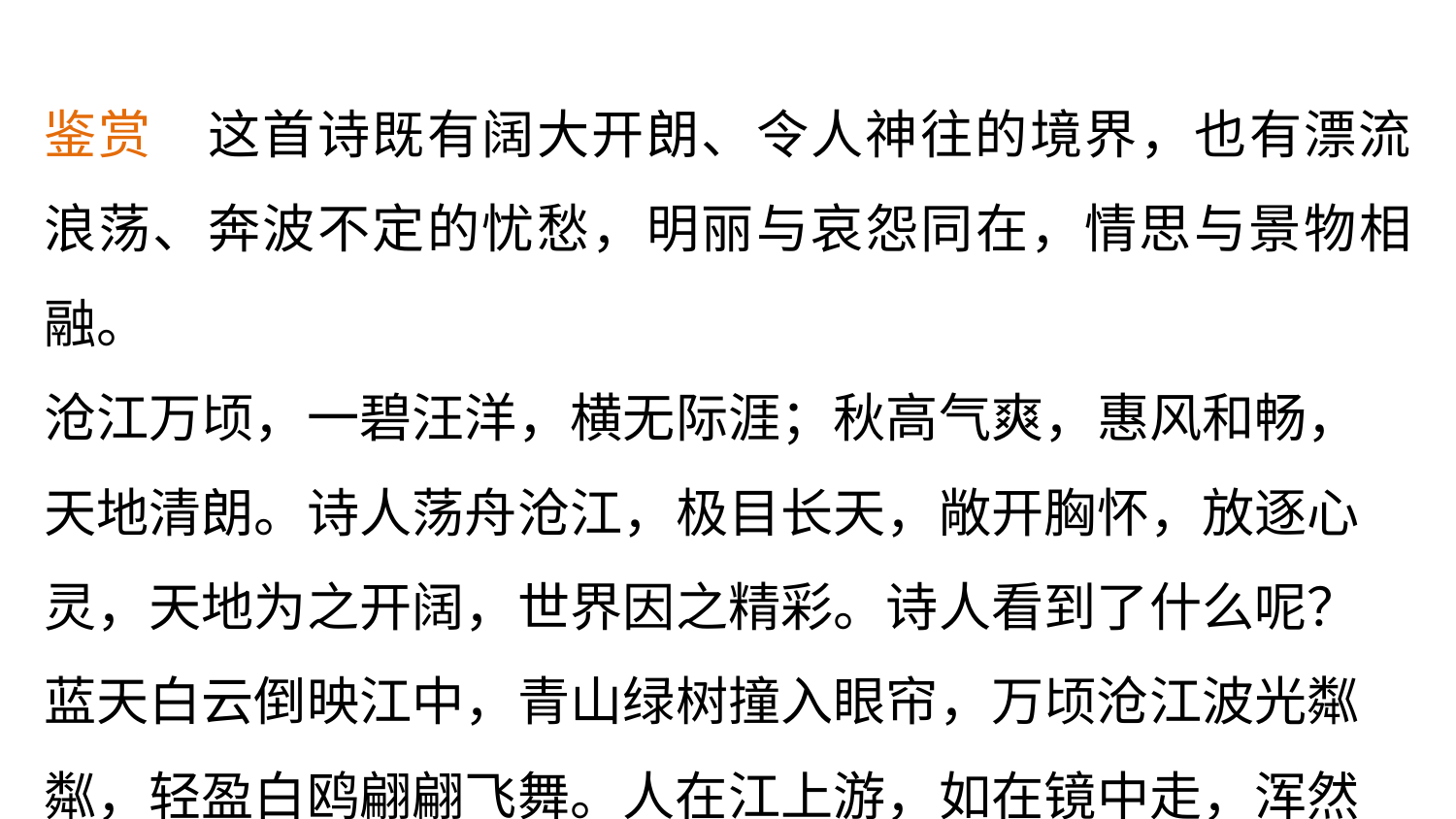

鉴赏　这首诗既有阔大开朗、令人神往的境界，也有漂流浪荡、奔波不定的忧愁，明丽与哀怨同在，情思与景物相融。
沧江万顷，一碧汪洋，横无际涯；秋高气爽，惠风和畅，天地清朗。诗人荡舟沧江，极目长天，敞开胸怀，放逐心灵，天地为之开阔，世界因之精彩。诗人看到了什么呢？蓝天白云倒映江中，青山绿树撞入眼帘，万顷沧江波光粼粼，轻盈白鸥翩翩飞舞。人在江上游，如在镜中走，浑然一色；山水